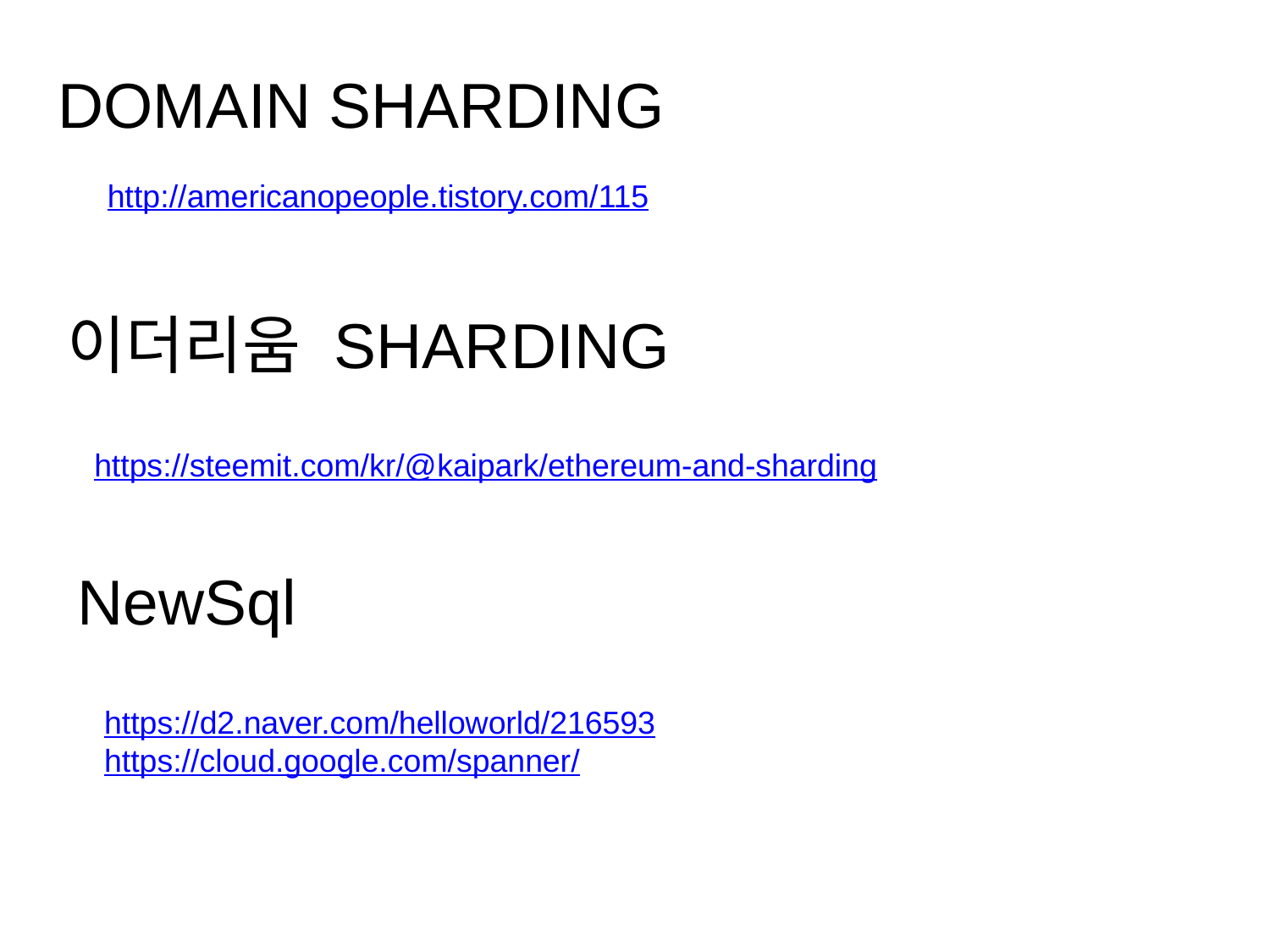

DOMAIN SHARDING
http://americanopeople.tistory.com/115

이더리움 SHARDING
https://steemit.com/kr/@kaipark/ethereum-and-sharding

NewSql
https://d2.naver.com/helloworld/216593
https://cloud.google.com/spanner/